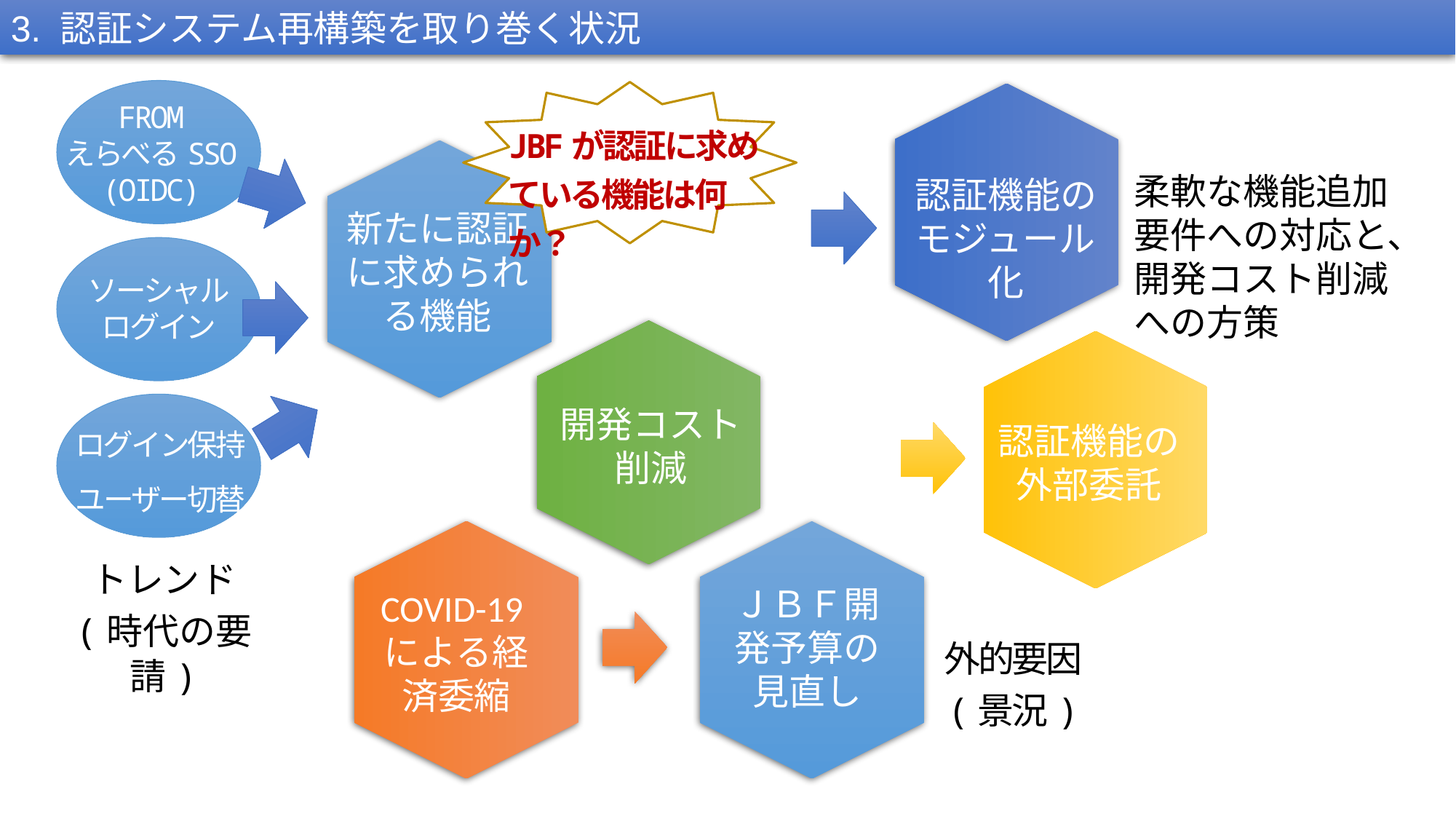

3. 認証システム再構築を取り巻く状況

FROM
えらべるSSO
(OIDC)
JBFが認証に求めている機能は何か？

柔軟な機能追加要件への対応と、開発コスト削減への方策
認証機能の
モジュール化

新たに認証に求められる機能

ソーシャル
ログイン

開発コスト
削減
ログイン保持
ユーザー切替
認証機能の外部委託

トレンド
(時代の要請)
ＪＢＦ開発予算の
見直し
COVID-19による経済委縮
･･･

外的要因
(景況)